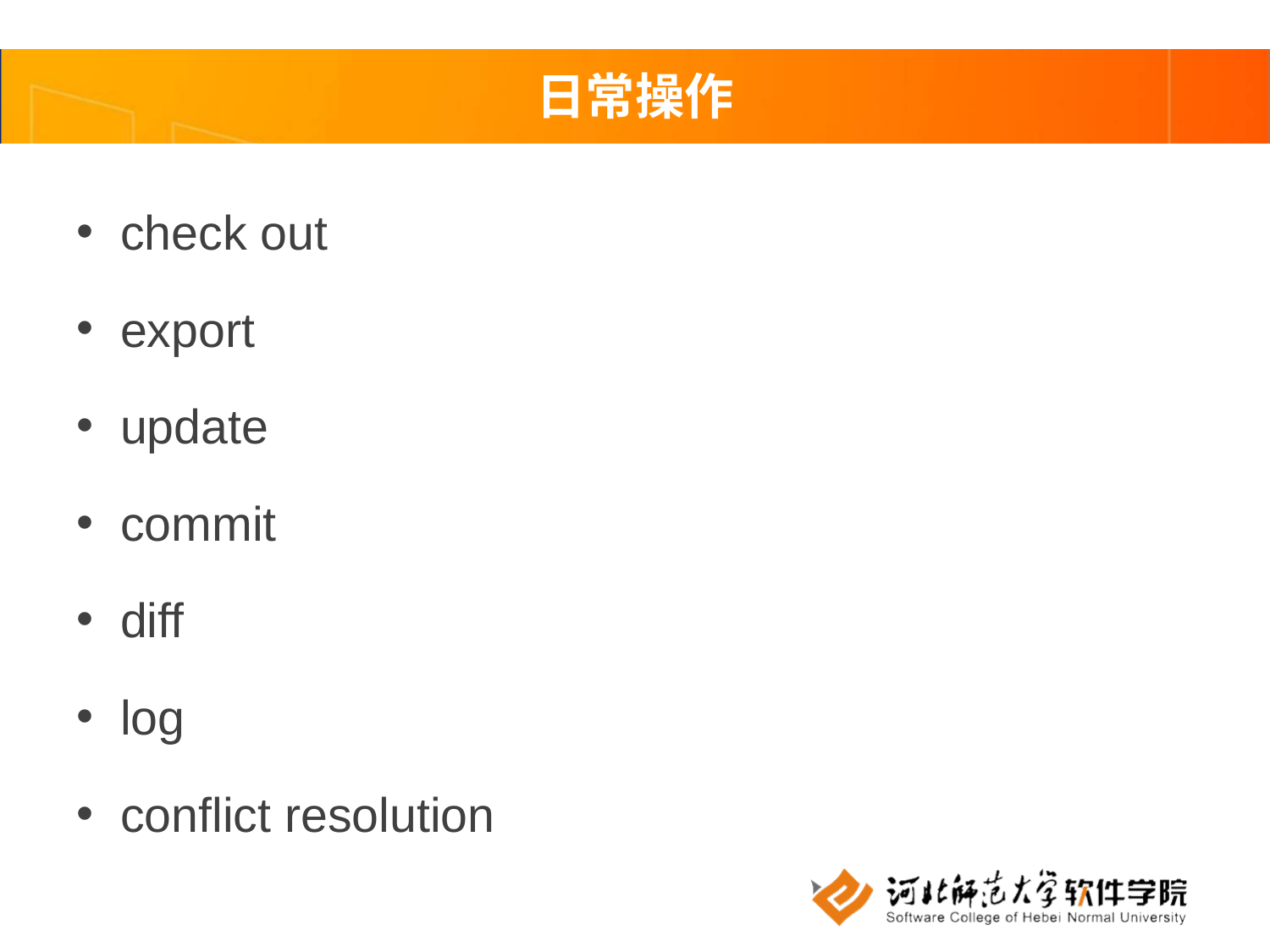

# 日常操作
check out
export
update
commit
diff
log
conflict resolution